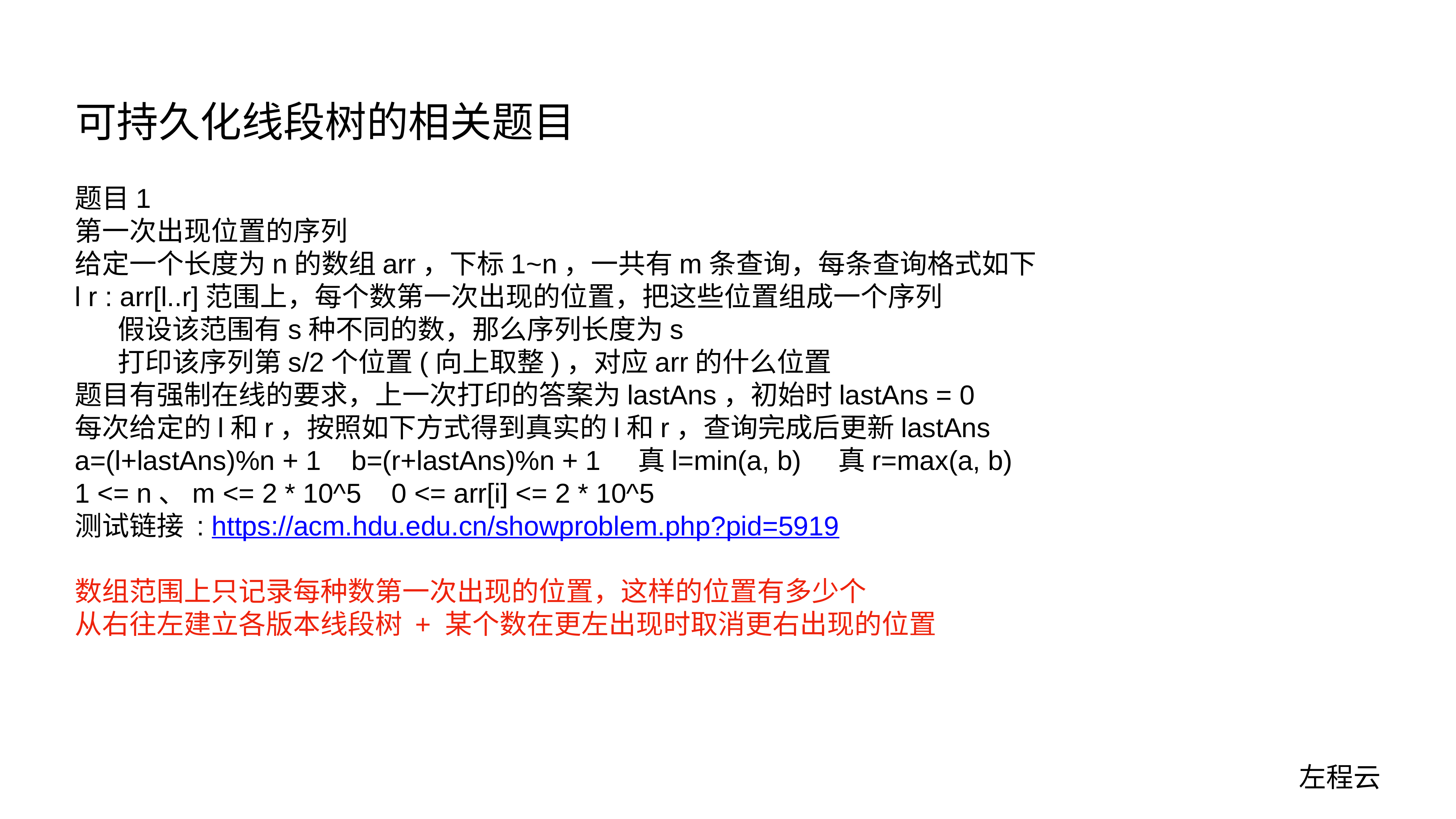

# 可持久化线段树的相关题目
题目1
第一次出现位置的序列
给定一个长度为n的数组arr，下标1~n，一共有m条查询，每条查询格式如下
l r : arr[l..r]范围上，每个数第一次出现的位置，把这些位置组成一个序列
      假设该范围有s种不同的数，那么序列长度为s
      打印该序列第s/2个位置(向上取整)，对应arr的什么位置
题目有强制在线的要求，上一次打印的答案为lastAns，初始时lastAns = 0
每次给定的l和r，按照如下方式得到真实的l和r，查询完成后更新lastAns
a=(l+lastAns)%n + 1    b=(r+lastAns)%n + 1    真l=min(a, b)    真r=max(a, b)
1 <= n、m <= 2 * 10^5    0 <= arr[i] <= 2 * 10^5
测试链接 : https://acm.hdu.edu.cn/showproblem.php?pid=5919

数组范围上只记录每种数第一次出现的位置，这样的位置有多少个
从右往左建立各版本线段树 + 某个数在更左出现时取消更右出现的位置
左程云